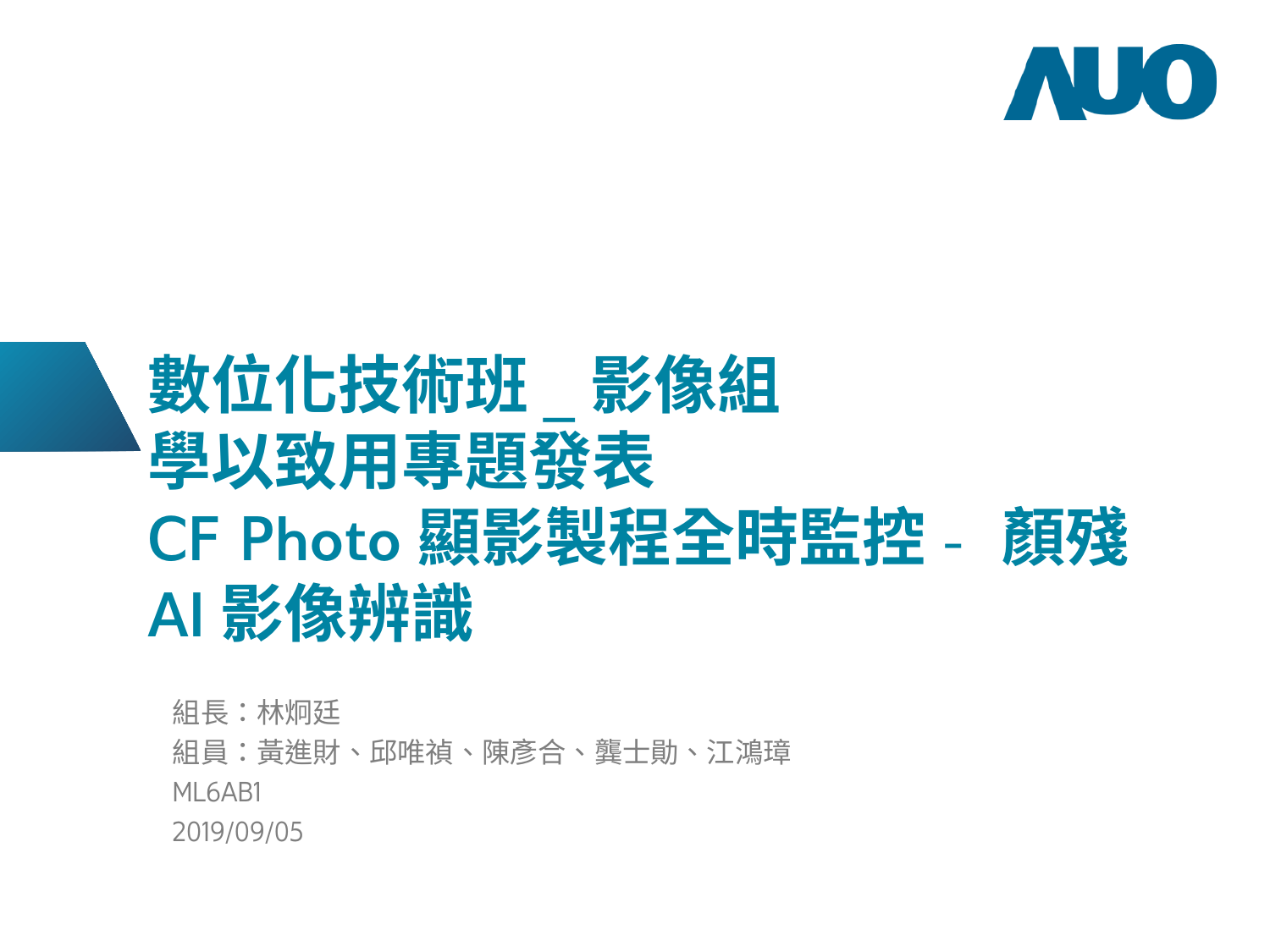

數位化技術班_影像組
學以致用專題發表
CF Photo顯影製程全時監控- 顏殘AI影像辨識
組長：林炯廷
組員：黃進財、邱唯禎、陳彥合、龔士勛、江鴻璋
ML6AB1
2019/09/05